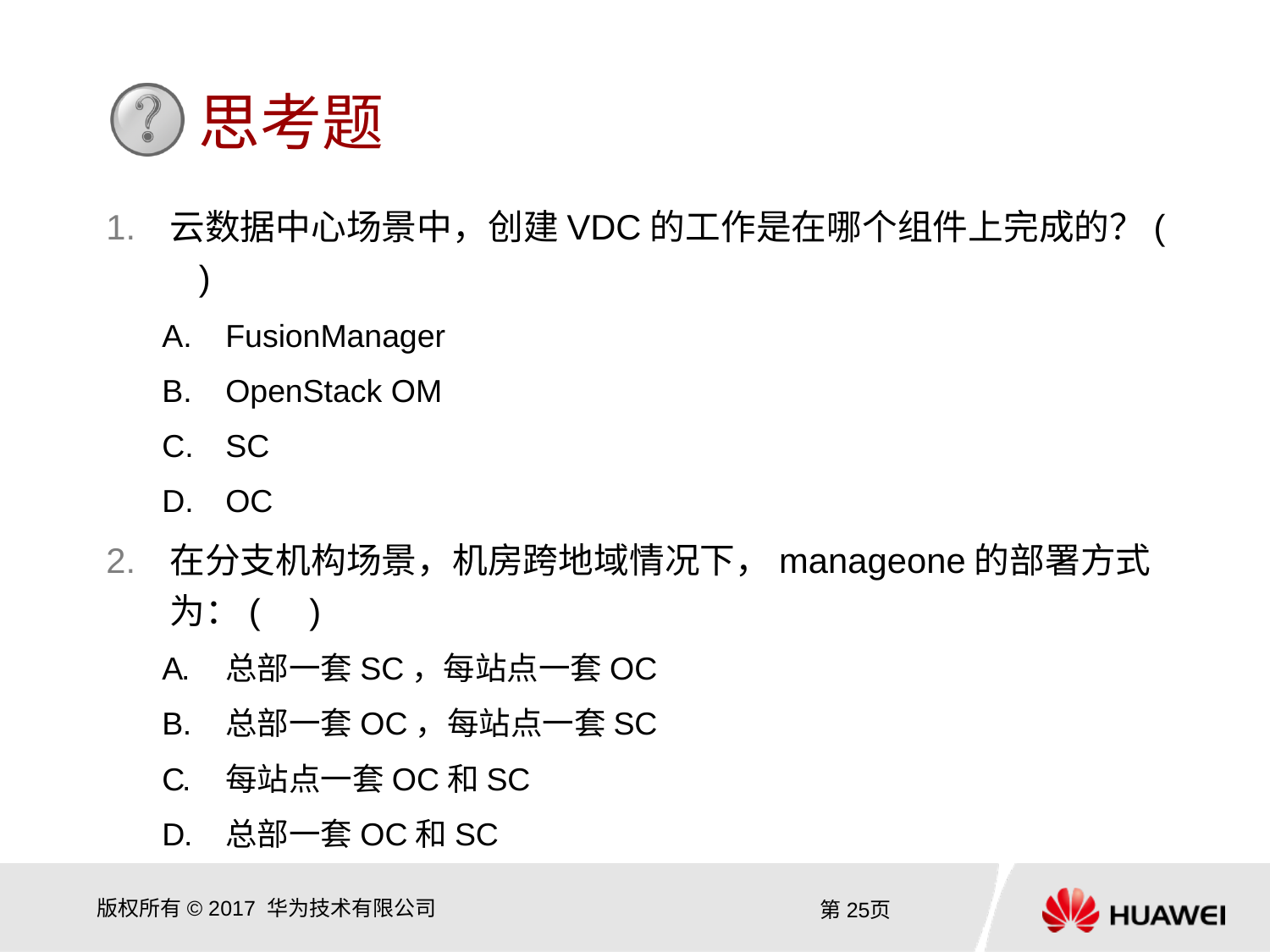

云数据中心场景中，创建VDC的工作是在哪个组件上完成的？(     )
FusionManager
OpenStack OM
SC
OC
在分支机构场景，机房跨地域情况下，manageone的部署方式为：(     )
总部一套SC，每站点一套OC
总部一套OC，每站点一套SC
每站点一套OC和SC
总部一套OC和SC